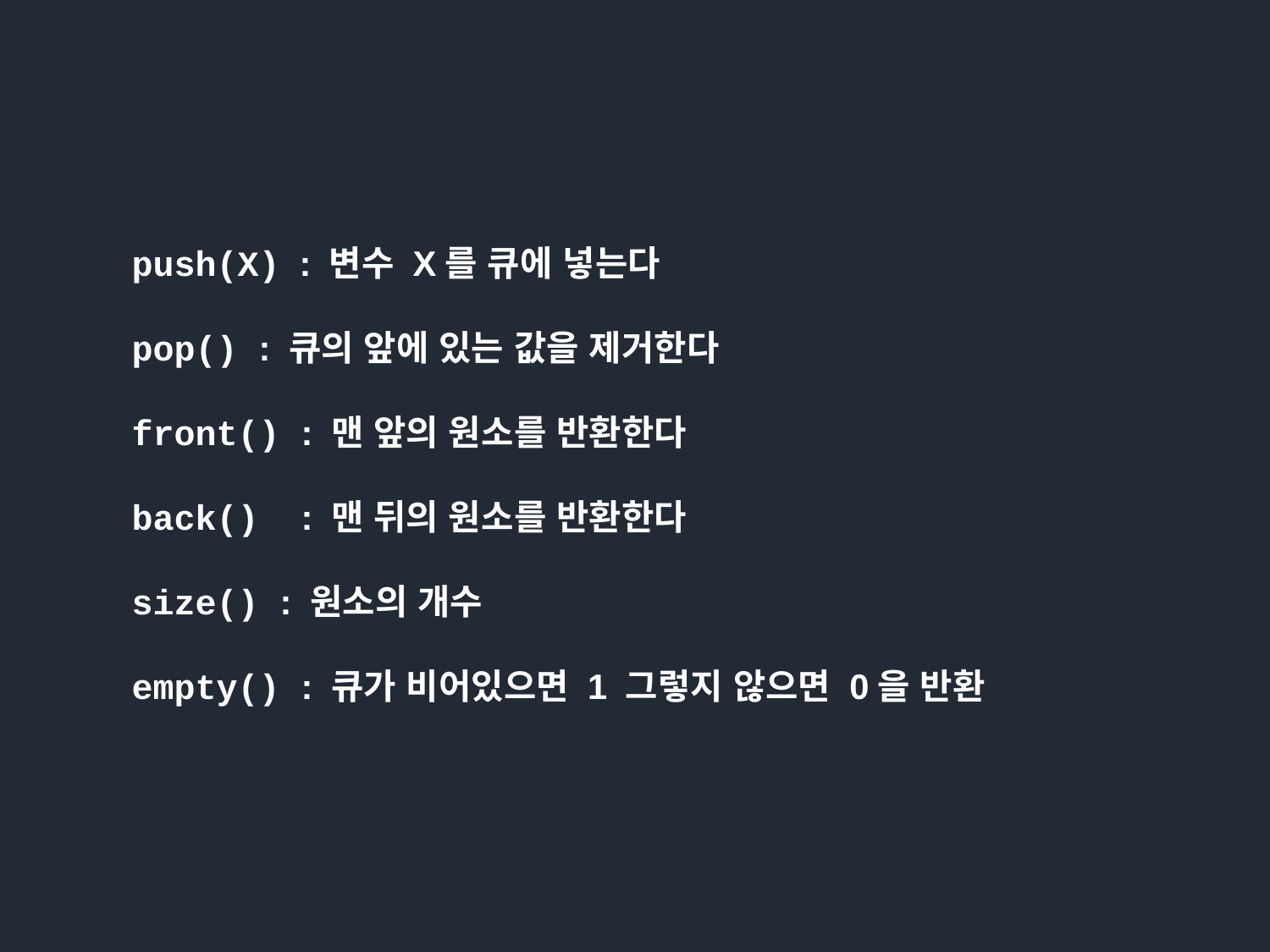

push(X)  : 변수 X를 큐에 넣는다

pop() : 큐의 앞에 있는 값을 제거한다

front() : 맨 앞의 원소를 반환한다

back()  : 맨 뒤의 원소를 반환한다

size() : 원소의 개수

empty() : 큐가 비어있으면 1 그렇지 않으면 0을 반환